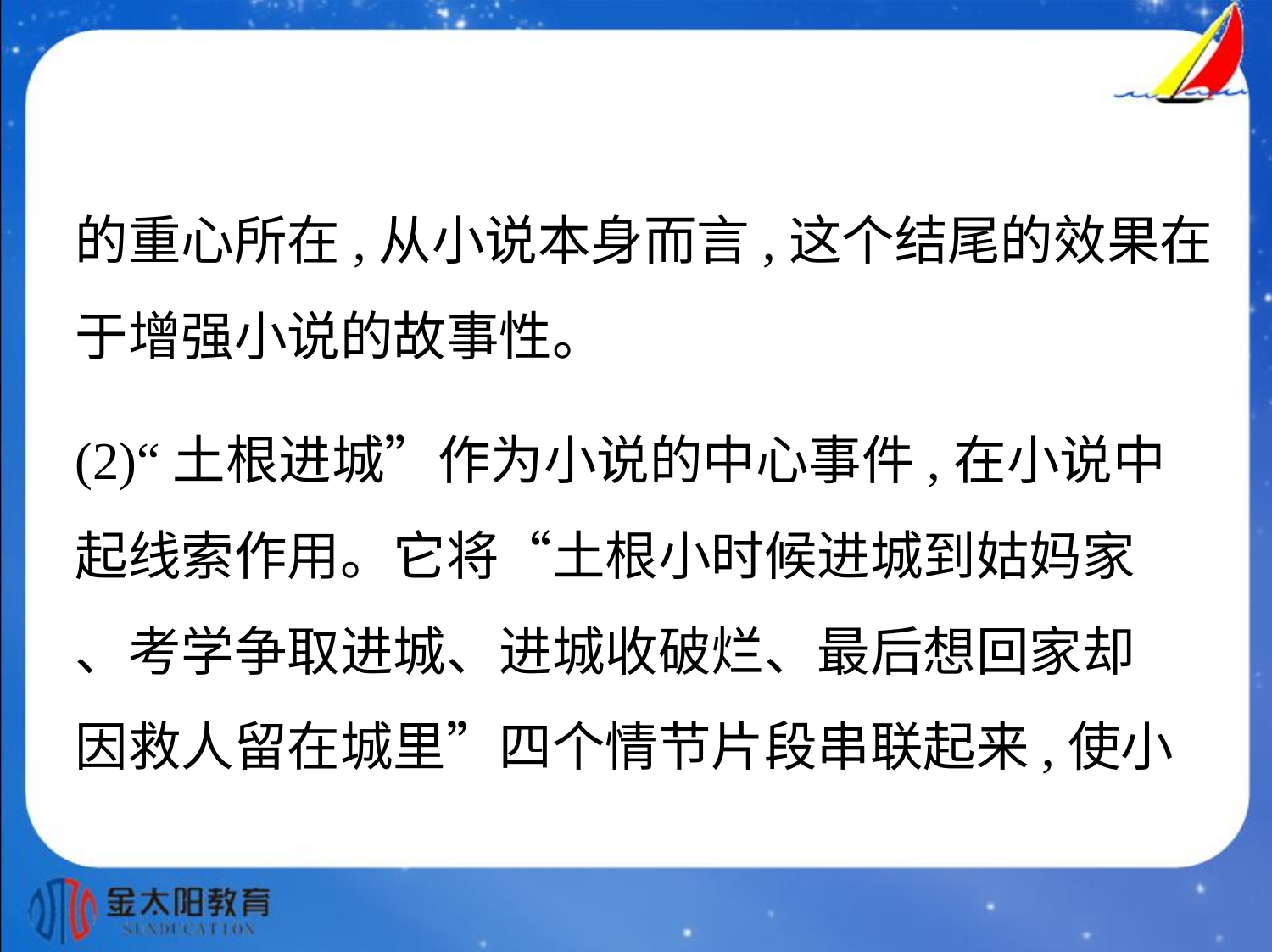

的重心所在,从小说本身而言,这个结尾的效果在
于增强小说的故事性。
(2)“土根进城”作为小说的中心事件,在小说中
起线索作用。它将“土根小时候进城到姑妈家
、考学争取进城、进城收破烂、最后想回家却
因救人留在城里”四个情节片段串联起来,使小